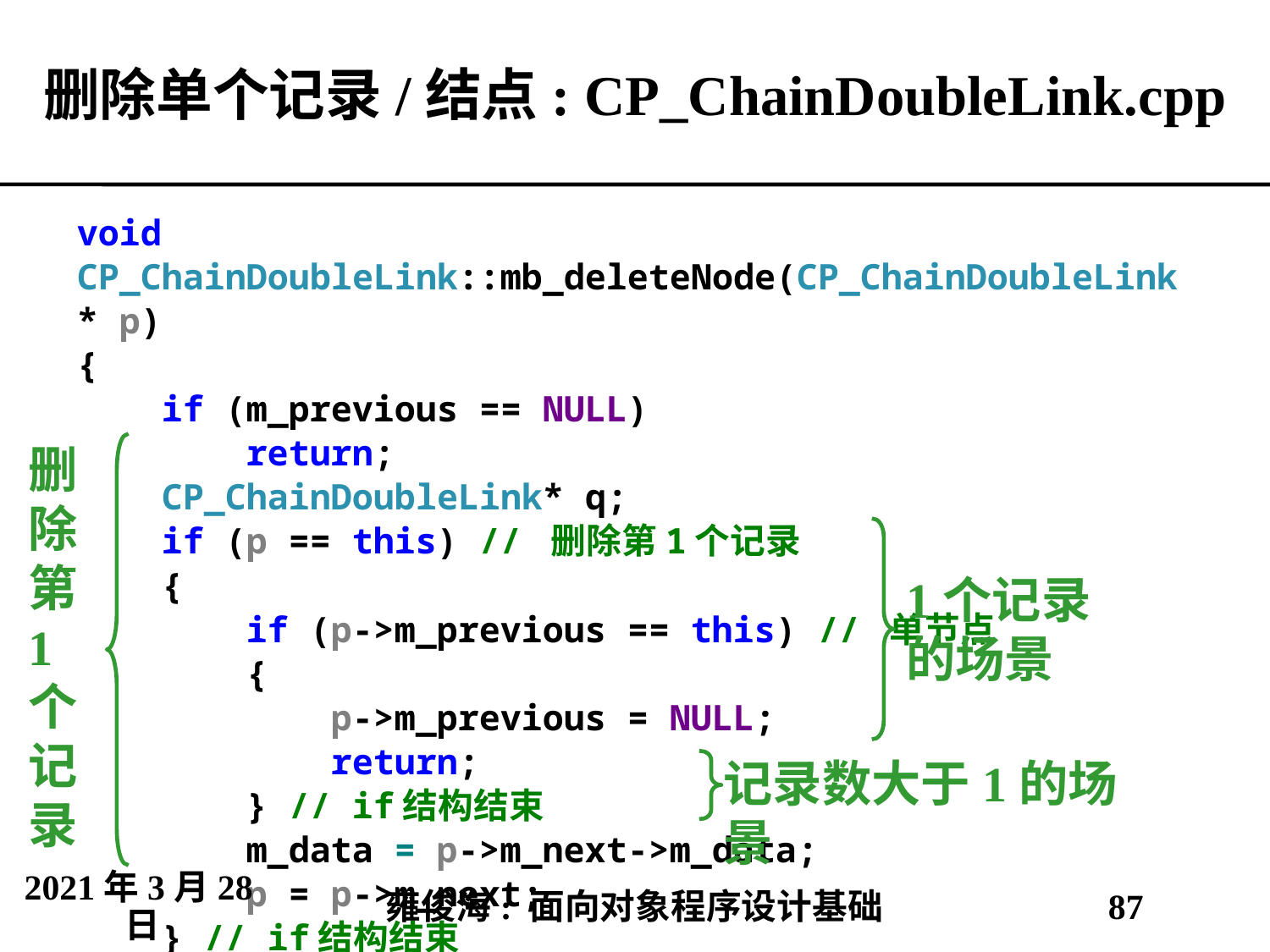

# 删除单个记录/结点: CP_ChainDoubleLink.cpp

void CP_ChainDoubleLink::mb_deleteNode(CP_ChainDoubleLink * p)
{
    if (m_previous == NULL)
        return;
    CP_ChainDoubleLink* q;
    if (p == this) // 删除第1个记录
    {
        if (p->m_previous == this) // 单节点
        {
            p->m_previous = NULL;
            return;
        } // if结构结束
        m_data = p->m_next->m_data;
        p = p->m_next;
    } // if结构结束

删除第 1 个记录

1个记录的场景
记录数大于1的场景

2021年3月28日
雍俊海: 面向对象程序设计基础
87